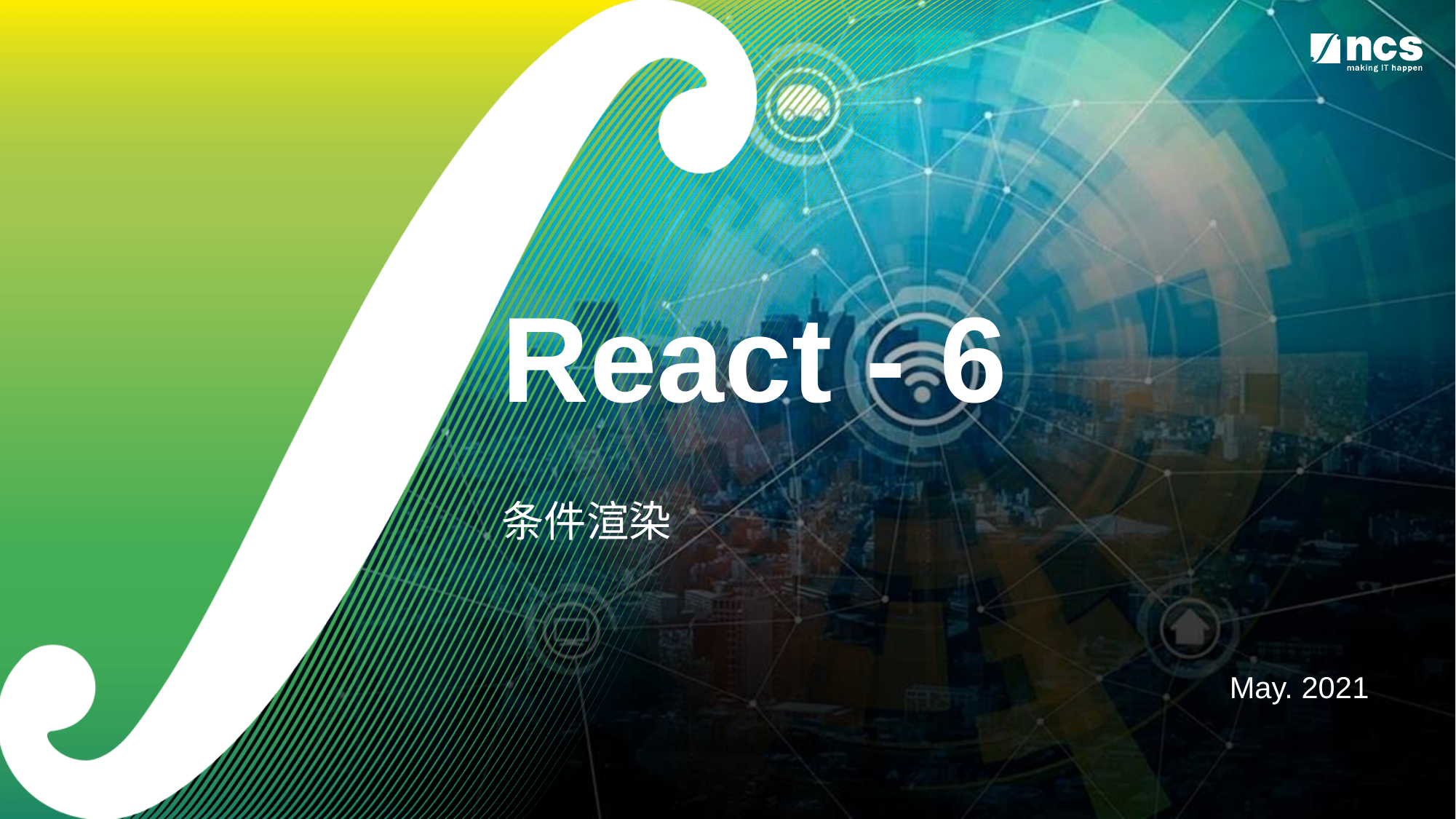

# React - 6 条件渲染
May. 2021